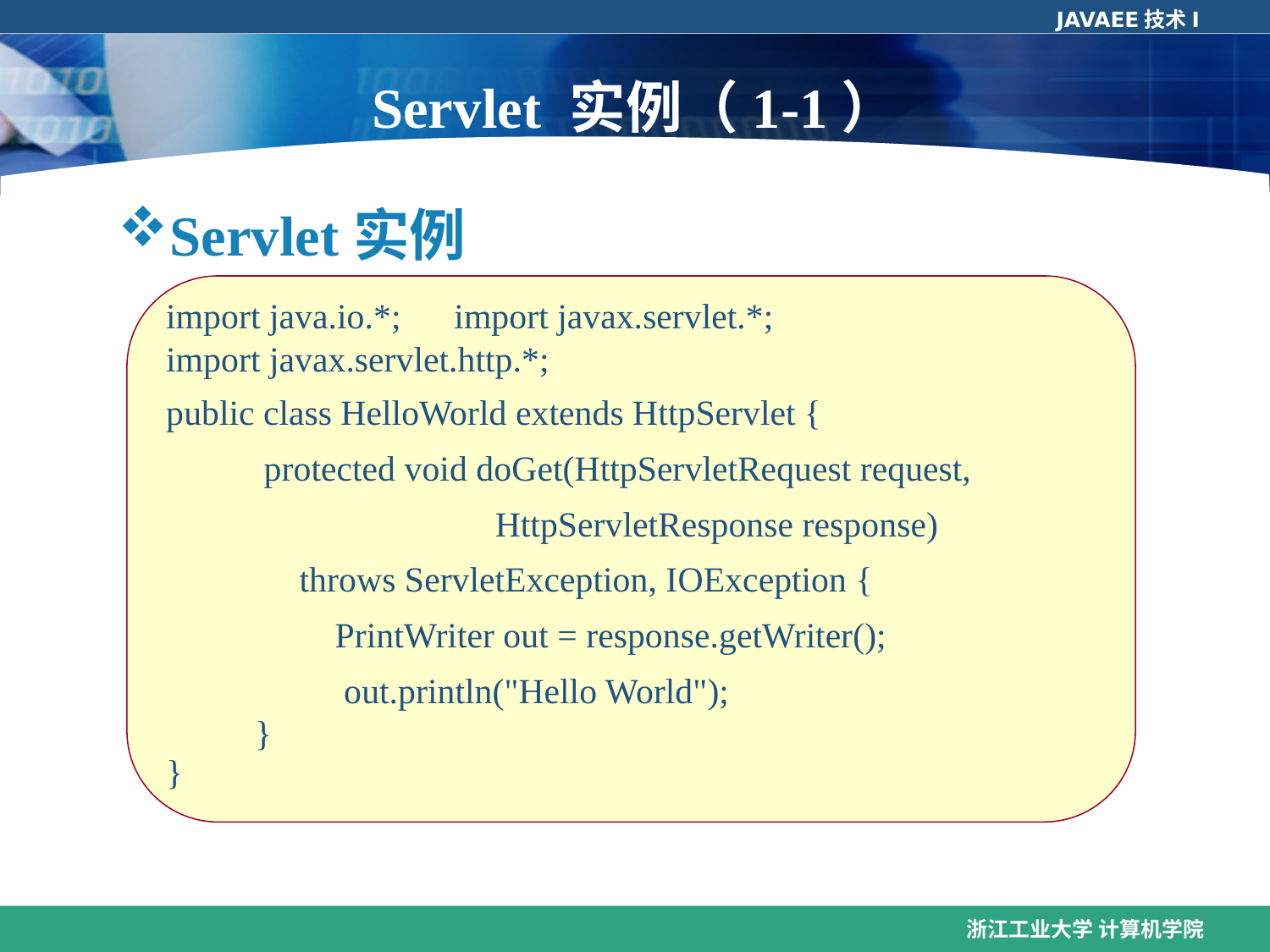

Servlet 实例（1-1）
Servlet实例
import java.io.*;      import javax.servlet.*;
import javax.servlet.http.*;
public class HelloWorld extends HttpServlet {
           protected void doGet(HttpServletRequest request,
                                     HttpServletResponse response)
               throws ServletException, IOException {
                   PrintWriter out = response.getWriter();
                    out.println("Hello World");
          }
}